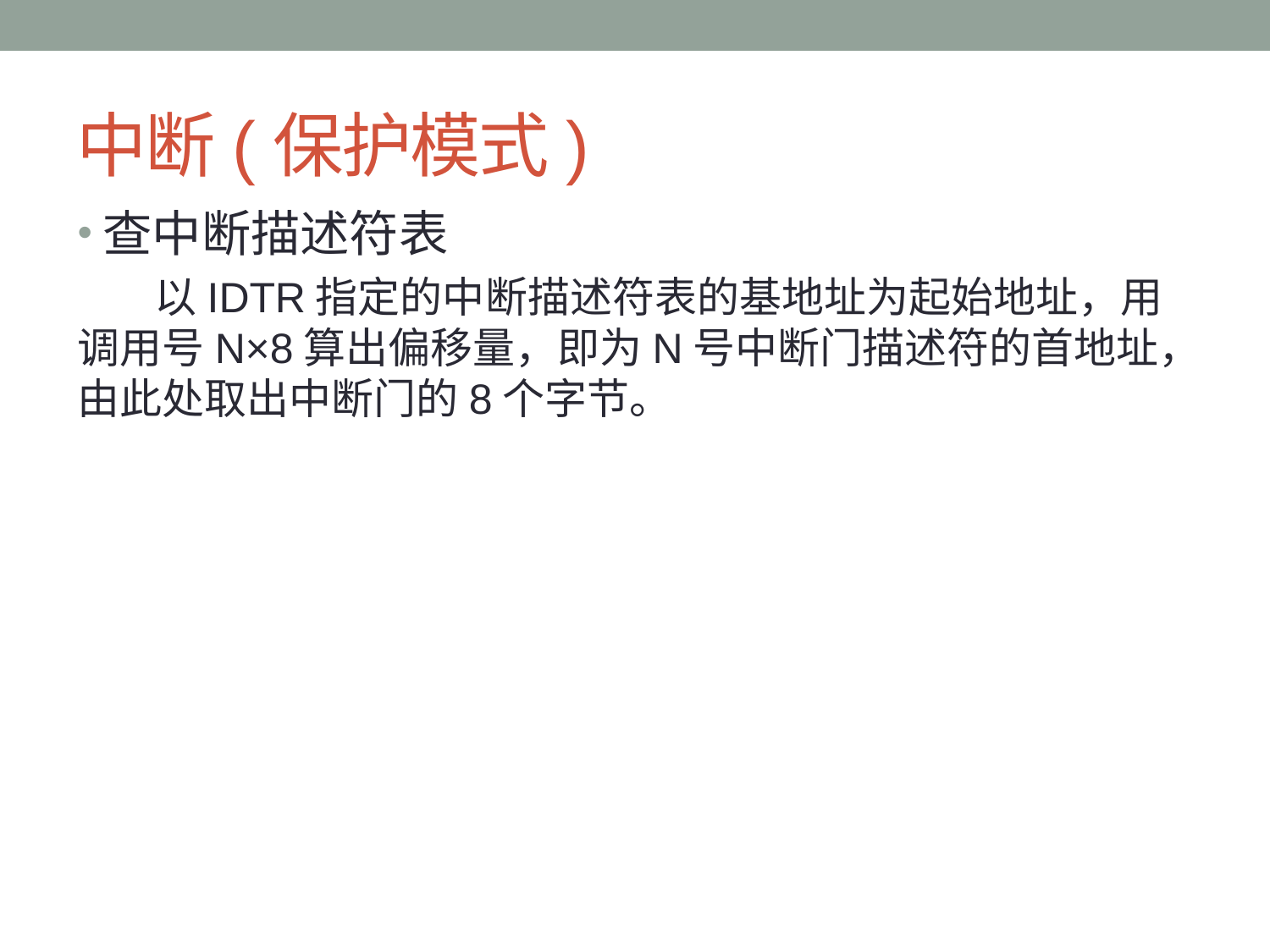

# 中断(保护模式)
查中断描述符表
       以IDTR指定的中断描述符表的基地址为起始地址，用调用号N×8算出偏移量，即为N号中断门描述符的首地址，由此处取出中断门的8个字节。